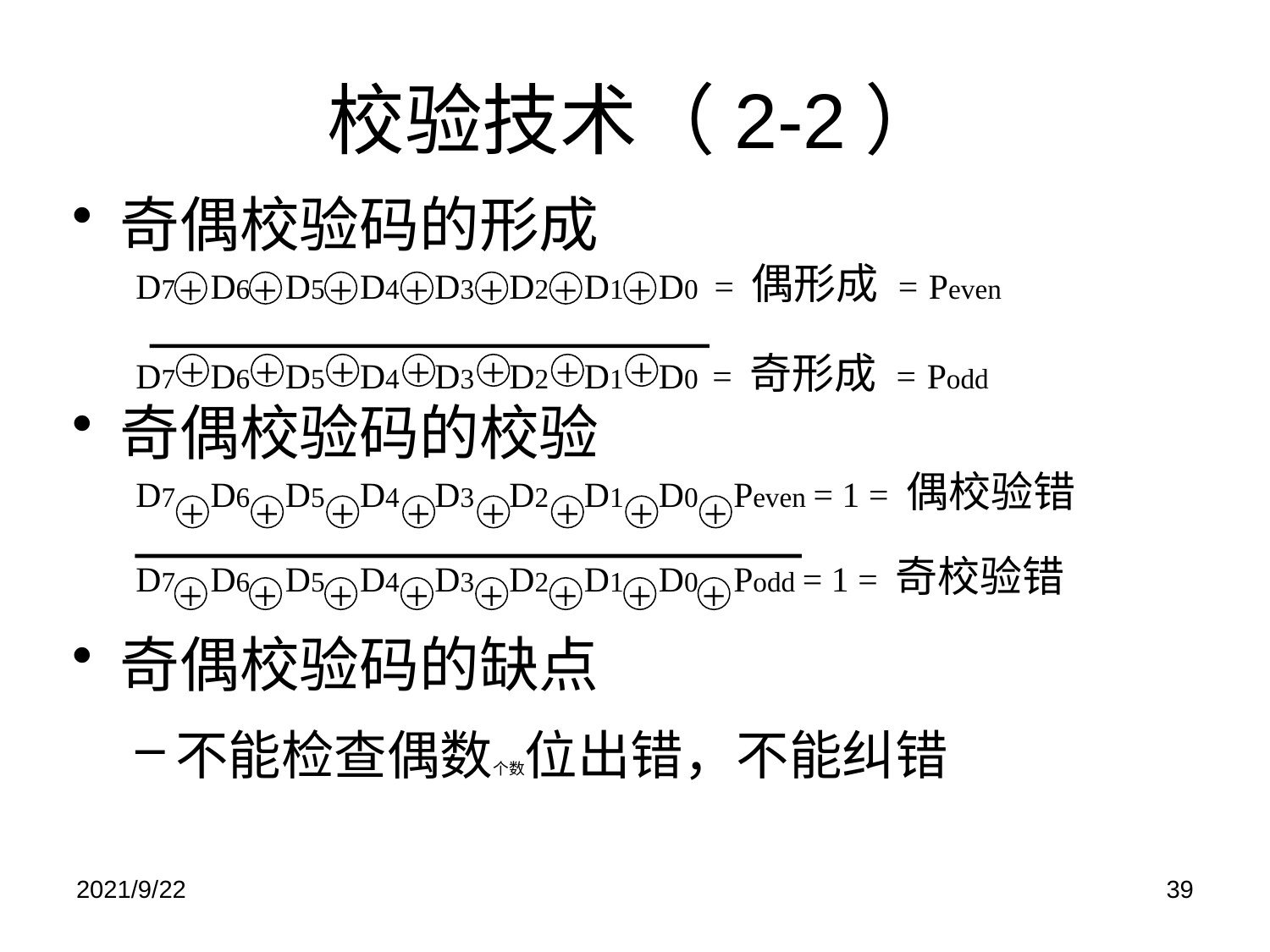

# 校验技术（2-2）
奇偶校验码的形成
D7     D6     D5     D4     D3     D2     D1     D0  = 偶形成 = Peven
D7     D6     D5     D4     D3     D2     D1     D0  = 奇形成 = Podd
奇偶校验码的校验
D7     D6     D5     D4     D3     D2     D1     D0     Peven = 1 = 偶校验错
D7     D6     D5     D4     D3     D2     D1     D0     Podd = 1 = 奇校验错
奇偶校验码的缺点
不能检查偶数个数位出错，不能纠错
+
+
+
+
+
+
+

+
+
+
+
+
+
+
+
+
+
+
+
+
+
+

+
+
+
+
+
+
+
+
2021/9/22
39